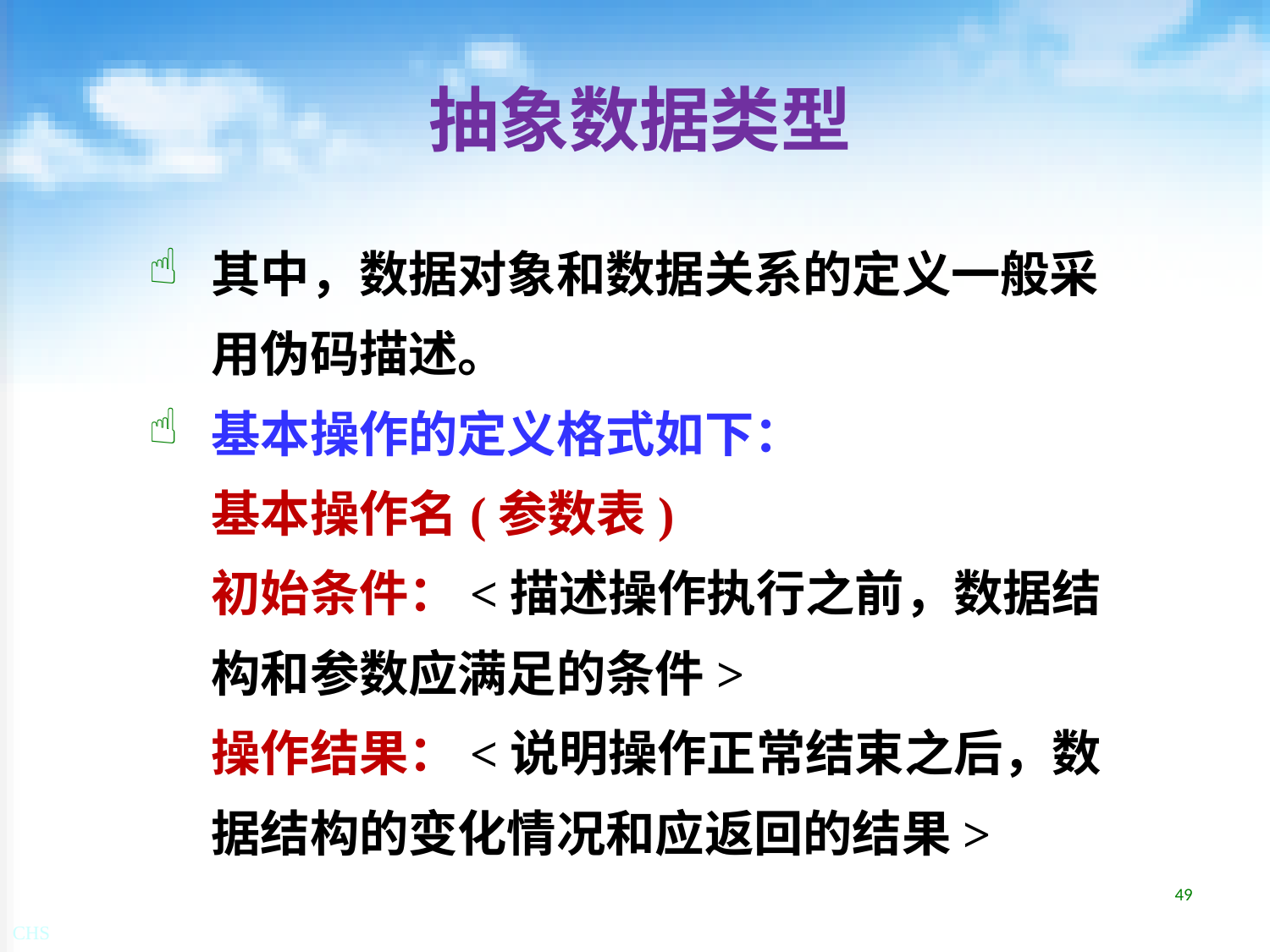

# 抽象数据类型
其中，数据对象和数据关系的定义一般采用伪码描述。
基本操作的定义格式如下：
	基本操作名(参数表)
	初始条件：<描述操作执行之前，数据结构和参数应满足的条件>
	操作结果：<说明操作正常结束之后，数据结构的变化情况和应返回的结果>
49